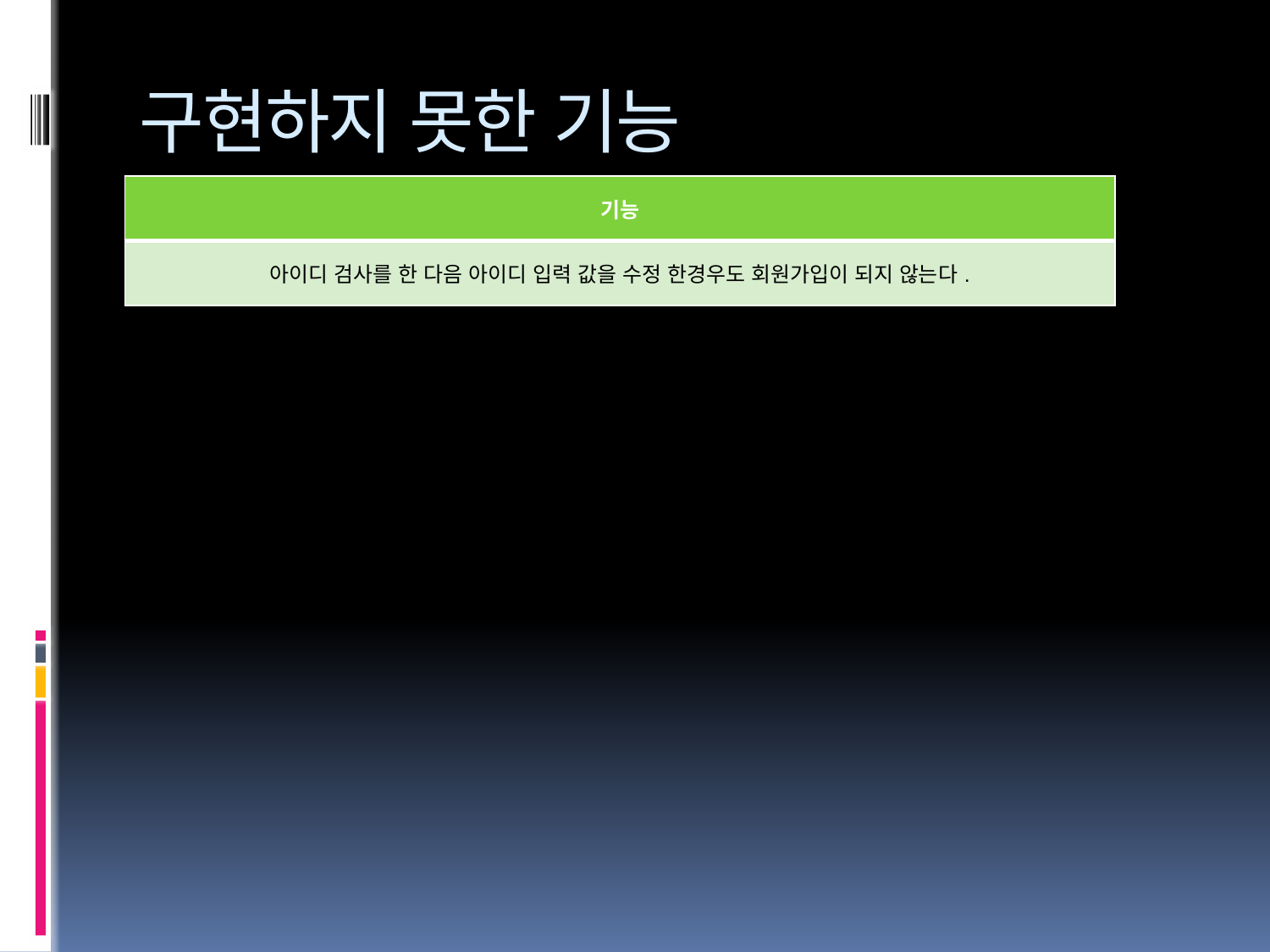

# 구현하지 못한 기능
| 기능 |
| --- |
| 아이디 검사를 한 다음 아이디 입력 값을 수정 한경우도 회원가입이 되지 않는다. |